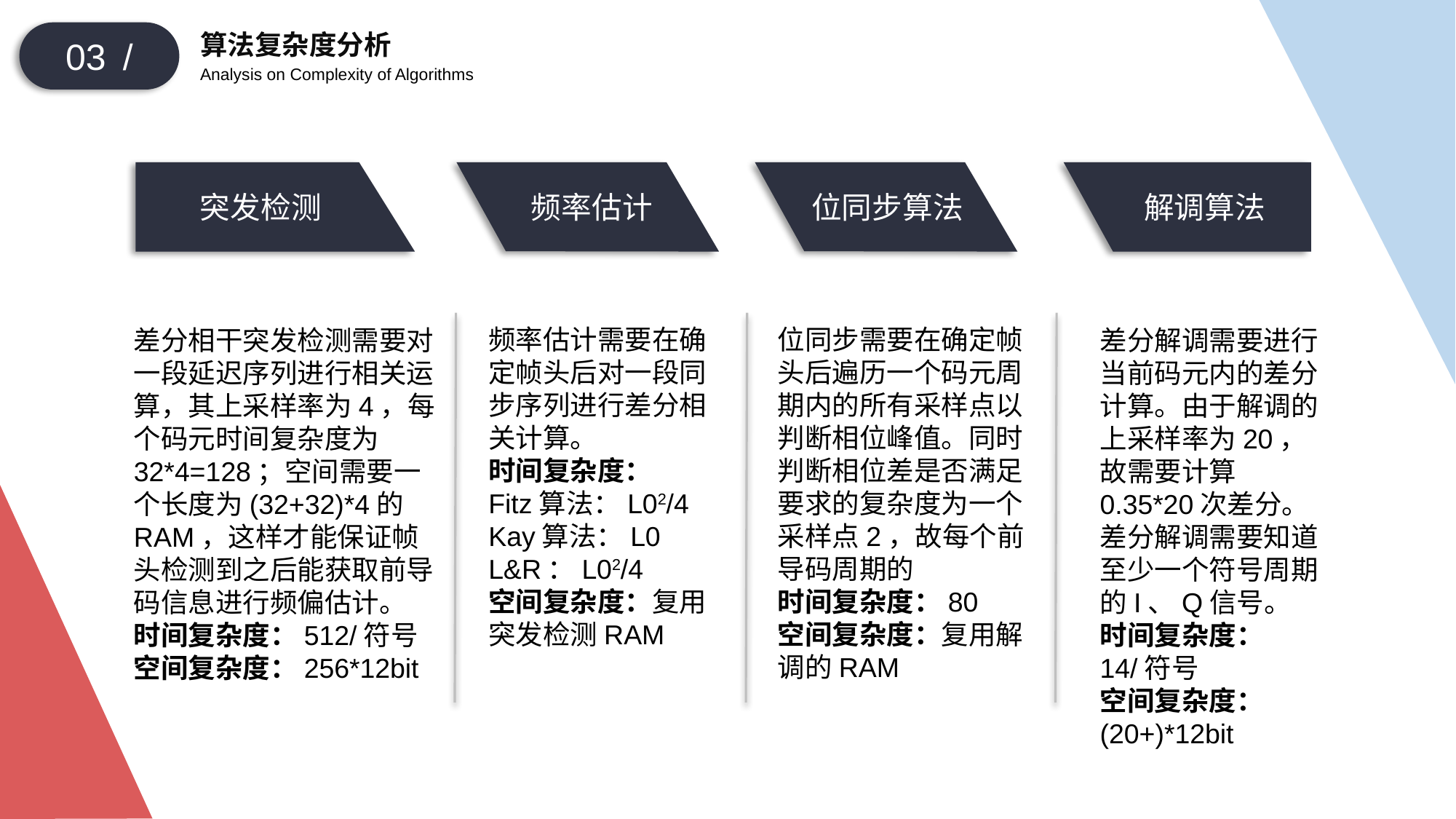

算法复杂度分析
Analysis on Complexity of Algorithms
03  /

频率估计

位同步算法

突发检测
解调算法
频率估计需要在确定帧头后对一段同步序列进行差分相关计算。
时间复杂度：
Fitz算法：L02/4
Kay算法：L0
L&R：L02/4
空间复杂度：复用突发检测RAM
位同步需要在确定帧头后遍历一个码元周期内的所有采样点以判断相位峰值。同时判断相位差是否满足要求的复杂度为一个采样点2，故每个前导码周期的
时间复杂度：80
空间复杂度：复用解调的RAM
差分相干突发检测需要对一段延迟序列进行相关运算，其上采样率为4，每个码元时间复杂度为32*4=128；空间需要一个长度为(32+32)*4的RAM，这样才能保证帧头检测到之后能获取前导码信息进行频偏估计。
时间复杂度：512/符号
空间复杂度：256*12bit

差分解调需要进行当前码元内的差分计算。由于解调的上采样率为20，故需要计算0.35*20次差分。差分解调需要知道至少一个符号周期的I、Q信号。
时间复杂度：14/符号
空间复杂度：(20+)*12bit
仿真流程